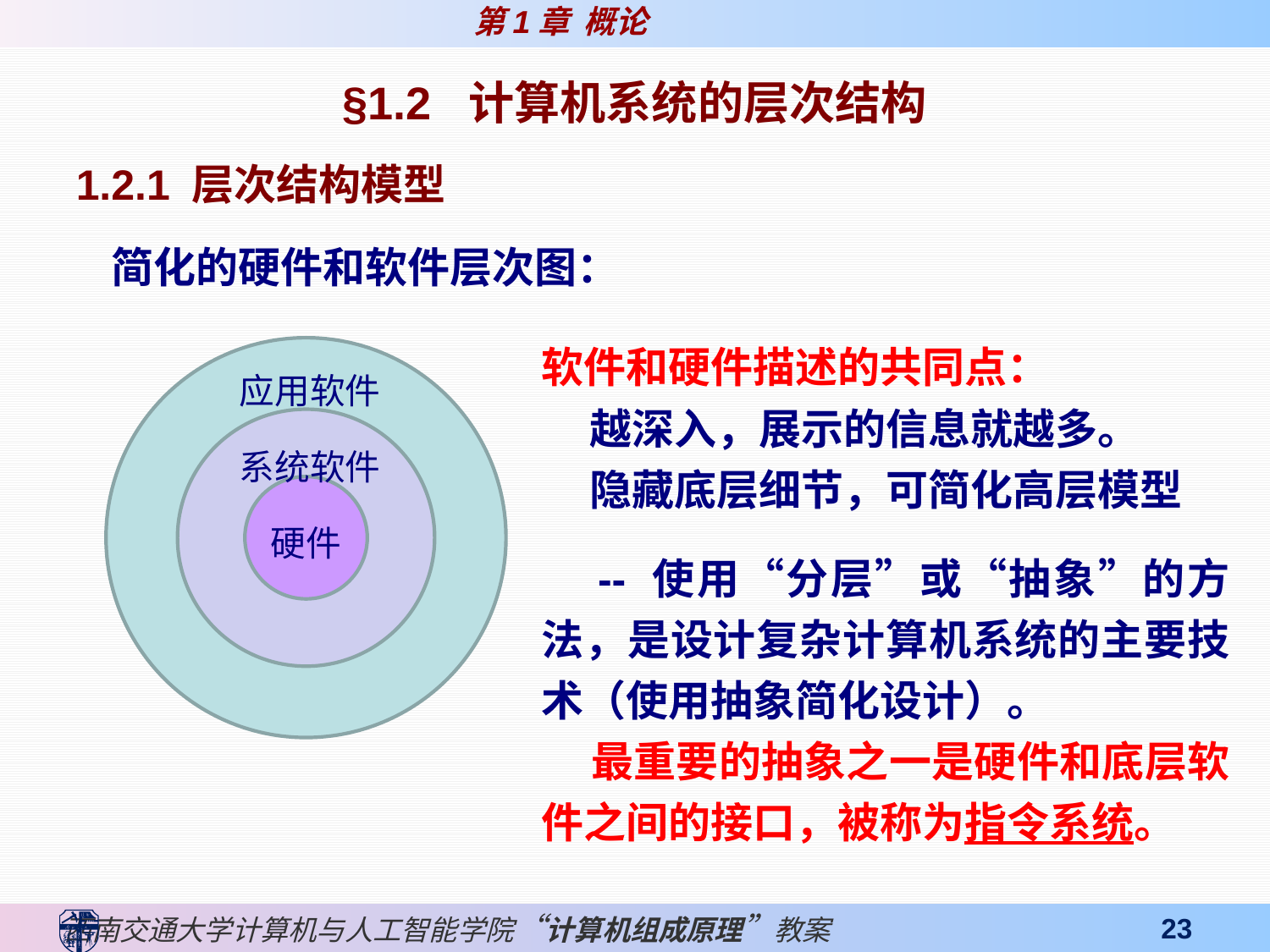

§1.2  计算机系统的层次结构
1.2.1 层次结构模型
    简化的硬件和软件层次图：
软件和硬件描述的共同点：
    越深入，展示的信息就越多。
    隐藏底层细节，可简化高层模型

应用软件
系统软件
硬件
    -- 使用“分层”或“抽象”的方法，是设计复杂计算机系统的主要技术（使用抽象简化设计）。
    最重要的抽象之一是硬件和底层软件之间的接口，被称为指令系统。